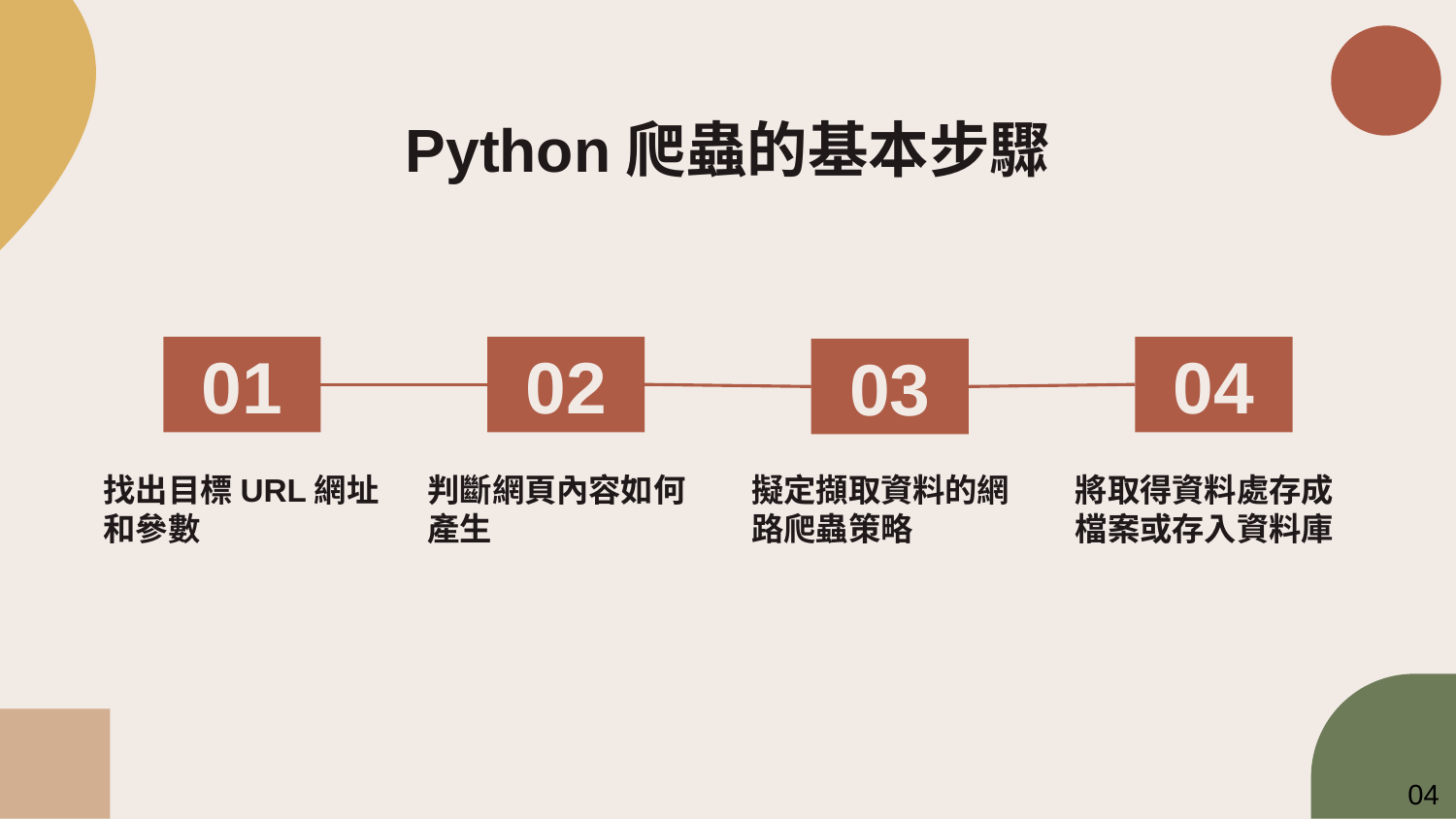

# Python爬蟲的基本步驟
02
01
04
03
找出目標URL網址和參數
判斷網頁內容如何產生
將取得資料處存成檔案或存入資料庫
擬定擷取資料的網路爬蟲策略
04